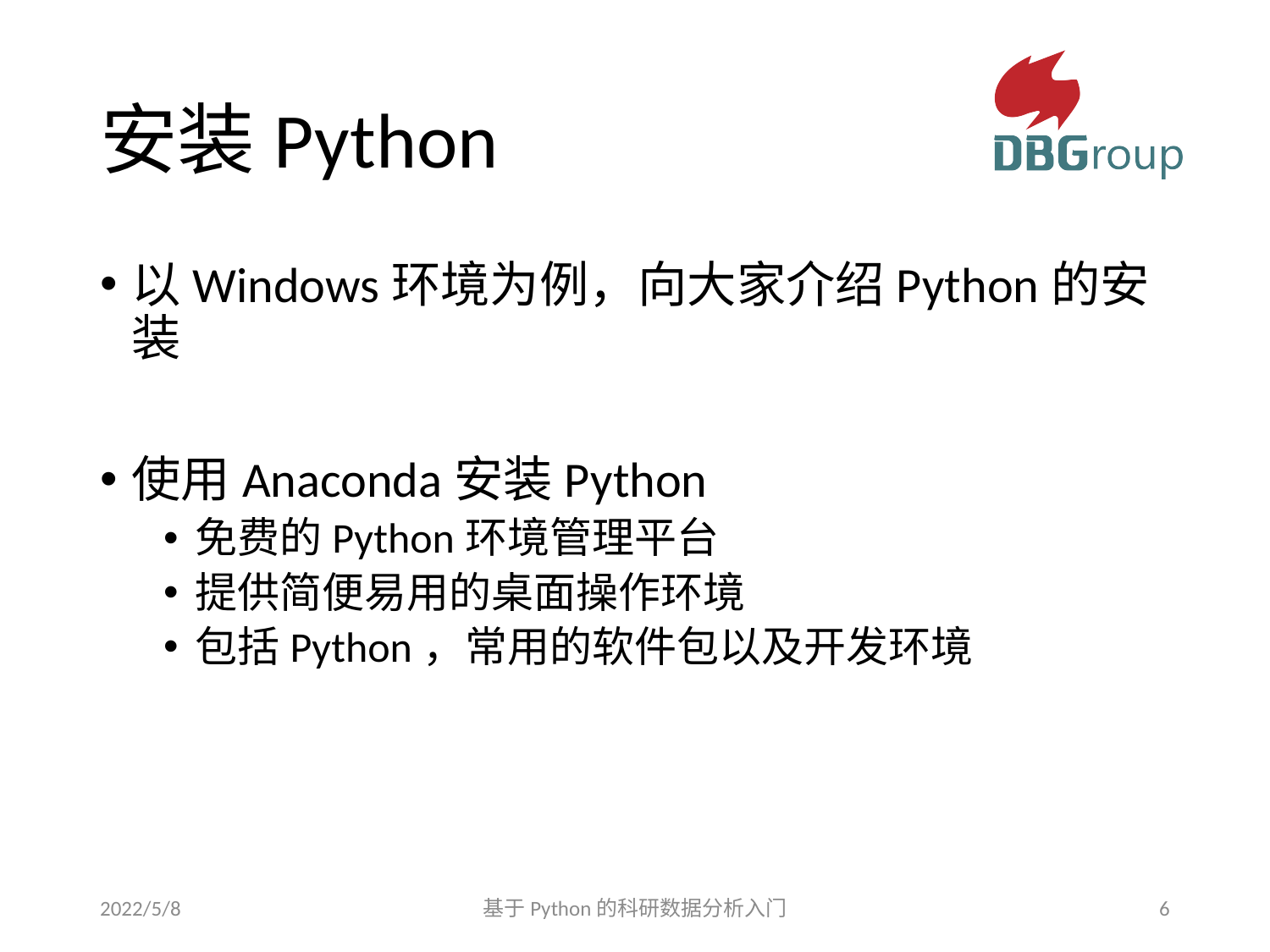

# 安装Python
以Windows环境为例，向大家介绍Python的安装

使用Anaconda安装Python
免费的Python环境管理平台
提供简便易用的桌面操作环境
包括Python，常用的软件包以及开发环境

2022/5/8
基于Python的科研数据分析入门
6